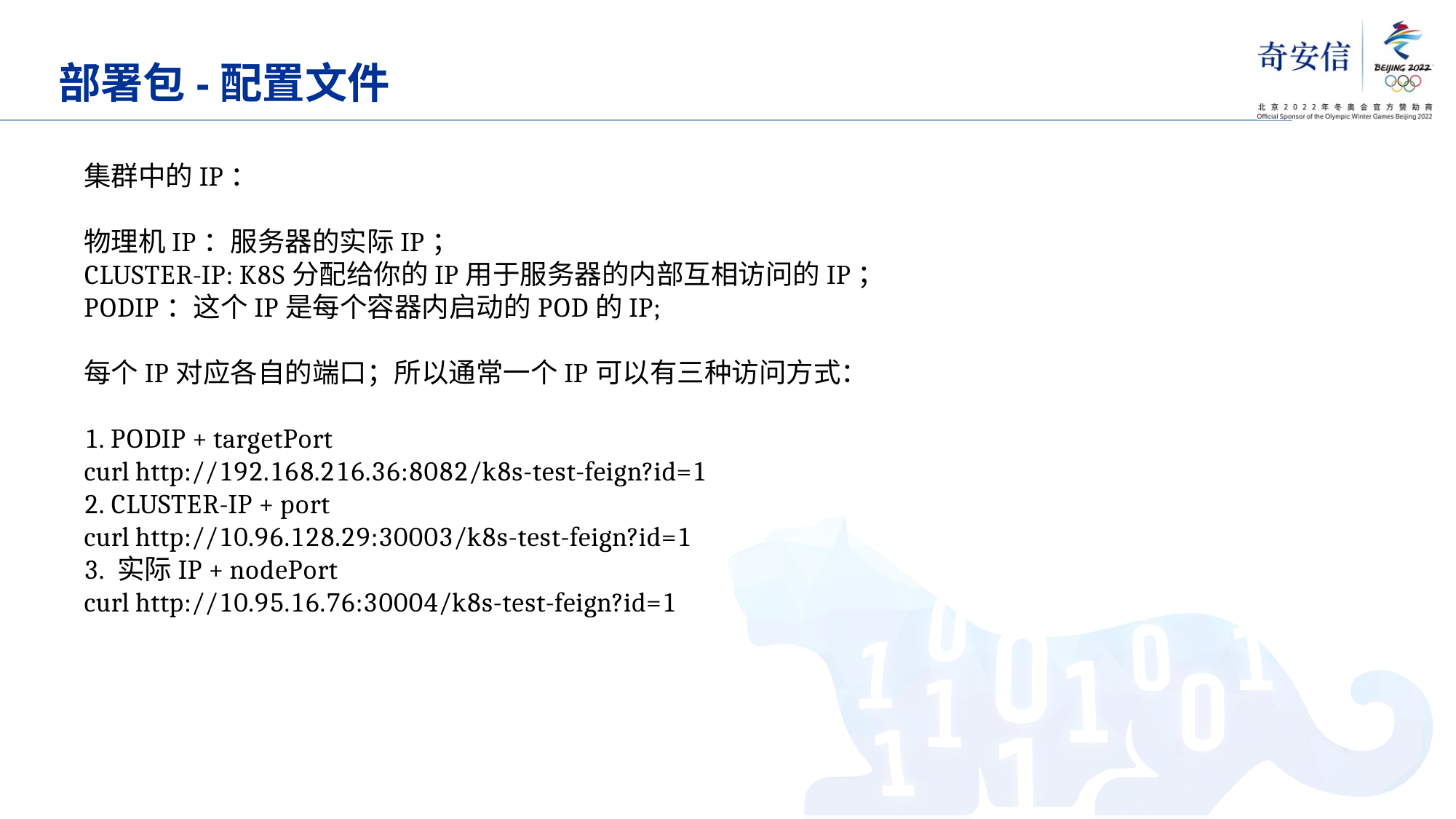

# 部署包-配置文件
集群中的IP：
物理机IP：服务器的实际IP；
CLUSTER-IP: K8S分配给你的IP用于服务器的内部互相访问的IP；
PODIP：这个IP是每个容器内启动的POD的IP;
每个IP对应各自的端口；所以通常一个IP可以有三种访问方式：

1. PODIP + targetPort
curl http://192.168.216.36:8082/k8s-test-feign?id=1
2. CLUSTER-IP + port
curl http://10.96.128.29:30003/k8s-test-feign?id=1
3. 实际IP + nodePort
curl http://10.95.16.76:30004/k8s-test-feign?id=1